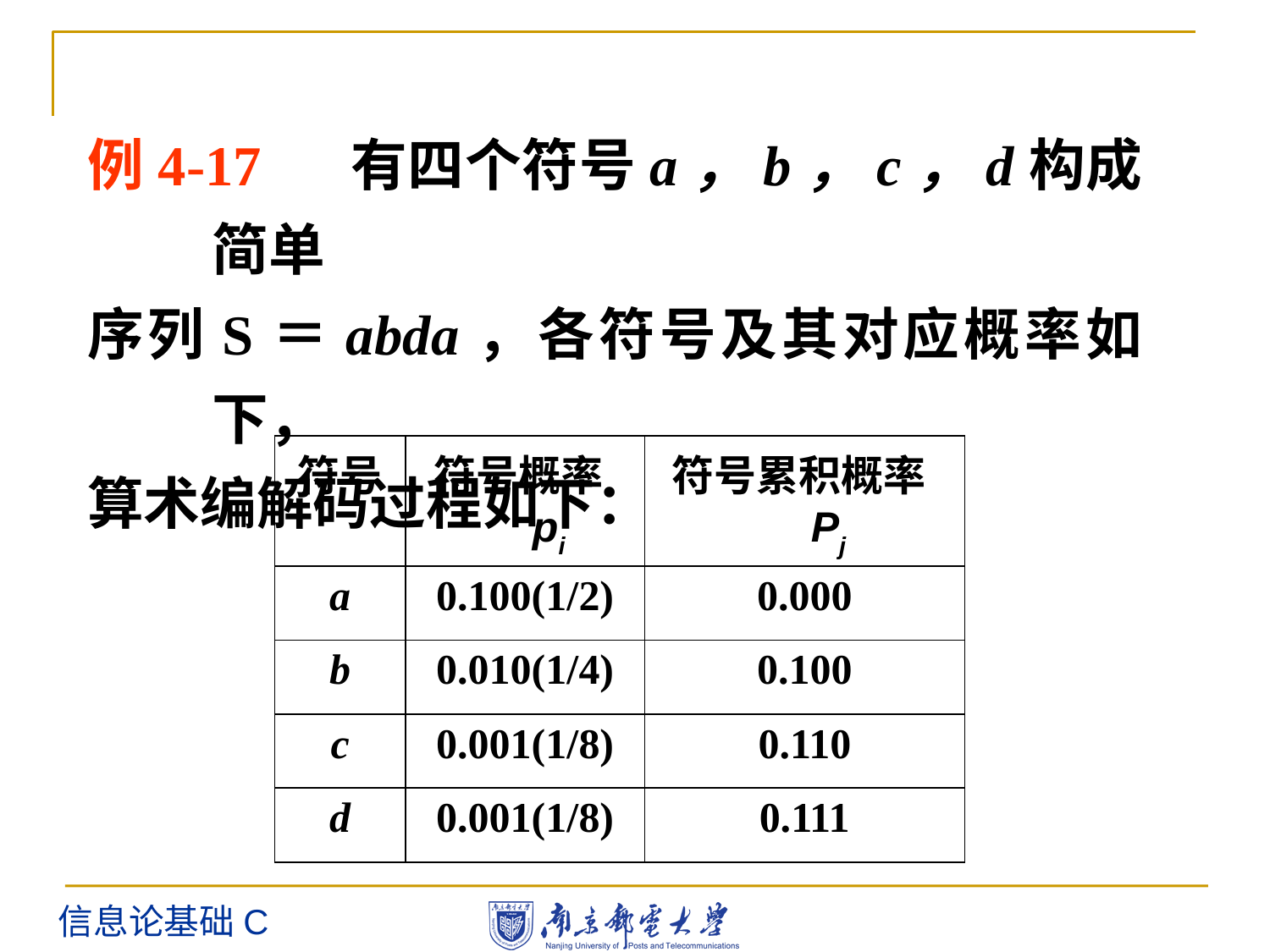

例4-17     有四个符号a，b，c，d构成简单
序列S＝abda，各符号及其对应概率如下，
算术编解码过程如下：
| 符号 | 符号概率pi | 符号累积概率Pj |
| --- | --- | --- |
| a | 0.100(1/2) | 0.000 |
| b | 0.010(1/4) | 0.100 |
| c | 0.001(1/8) | 0.110 |
| d | 0.001(1/8) | 0.111 |
71